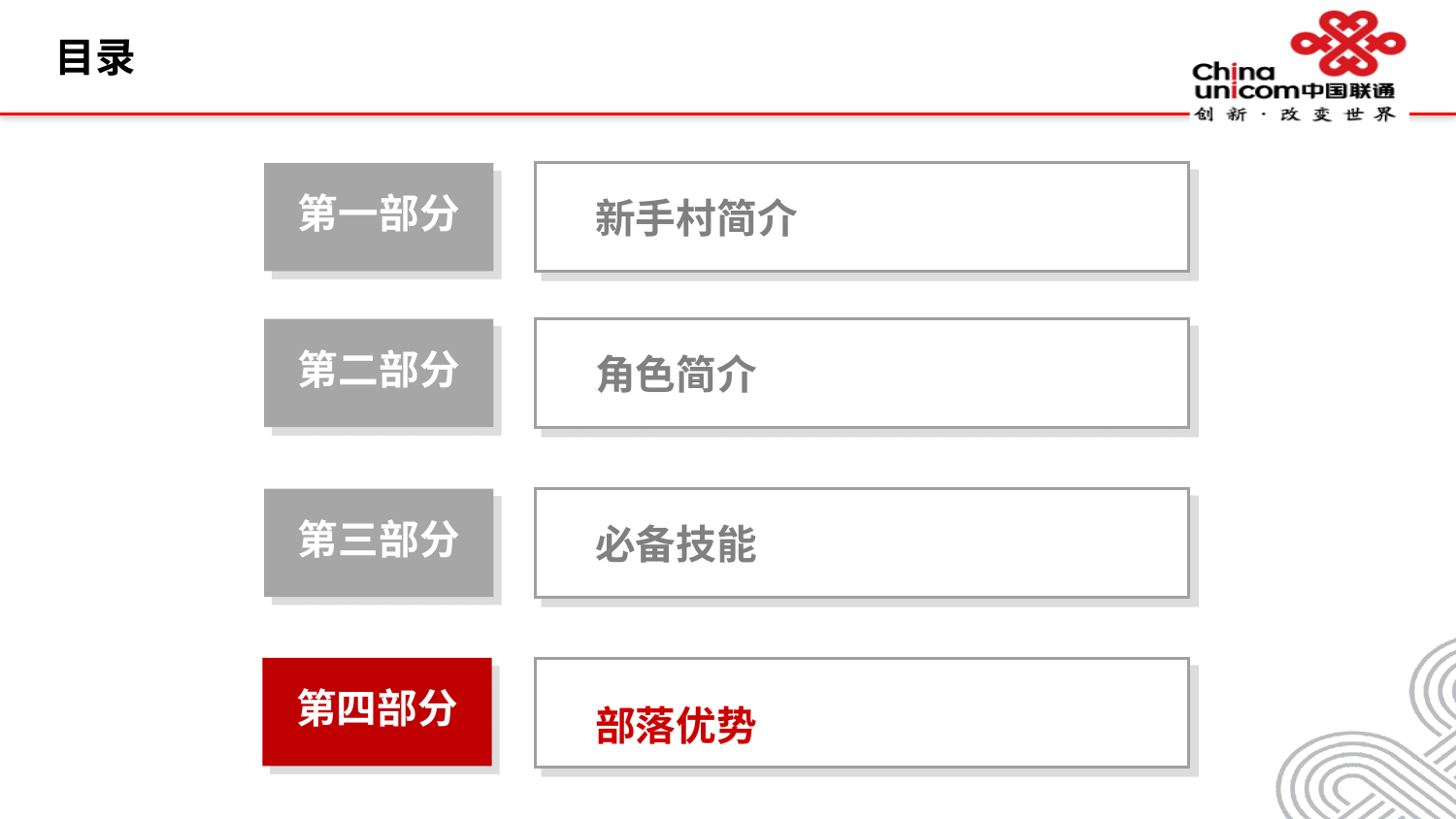

# 目录
第一部分
新手村简介
第二部分
角色简介
第三部分
必备技能
第四部分
部落优势
18